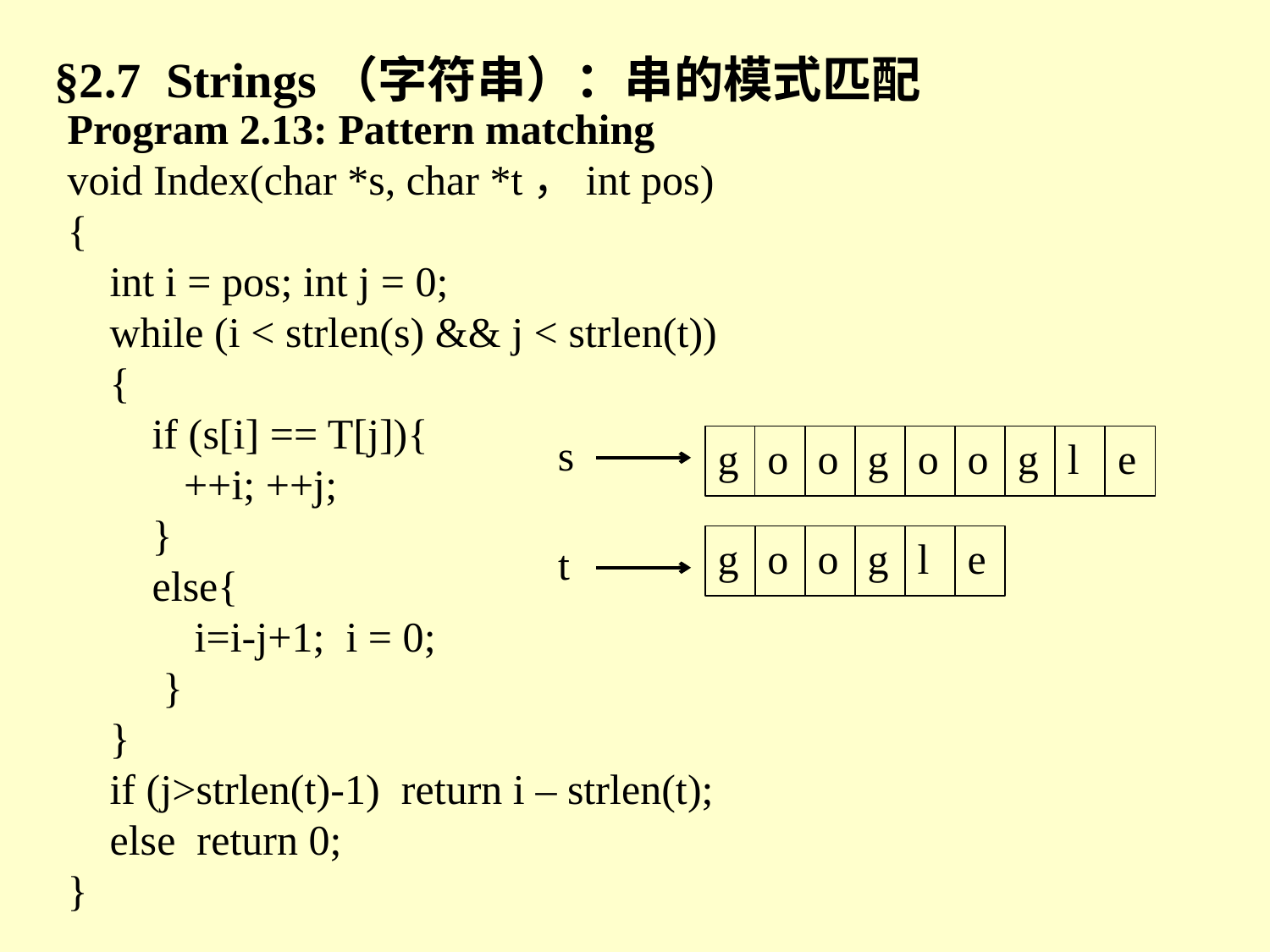

§2.7  Strings（字符串）：串的模式匹配
Program 2.13: Pattern matching
void Index(char *s, char *t，int pos)
{
    int i = pos; int j = 0;
    while (i < strlen(s) && j < strlen(t))
    {
        if (s[i] == T[j]){
           ++i; ++j;
        }
        else{
            i=i-j+1;  i = 0;
         }
    }
    if (j>strlen(t)-1)  return i – strlen(t);
    else  return 0;
}
s
g
o
o
g
o
o
g
l
e
g
o
o
g
l
e
t